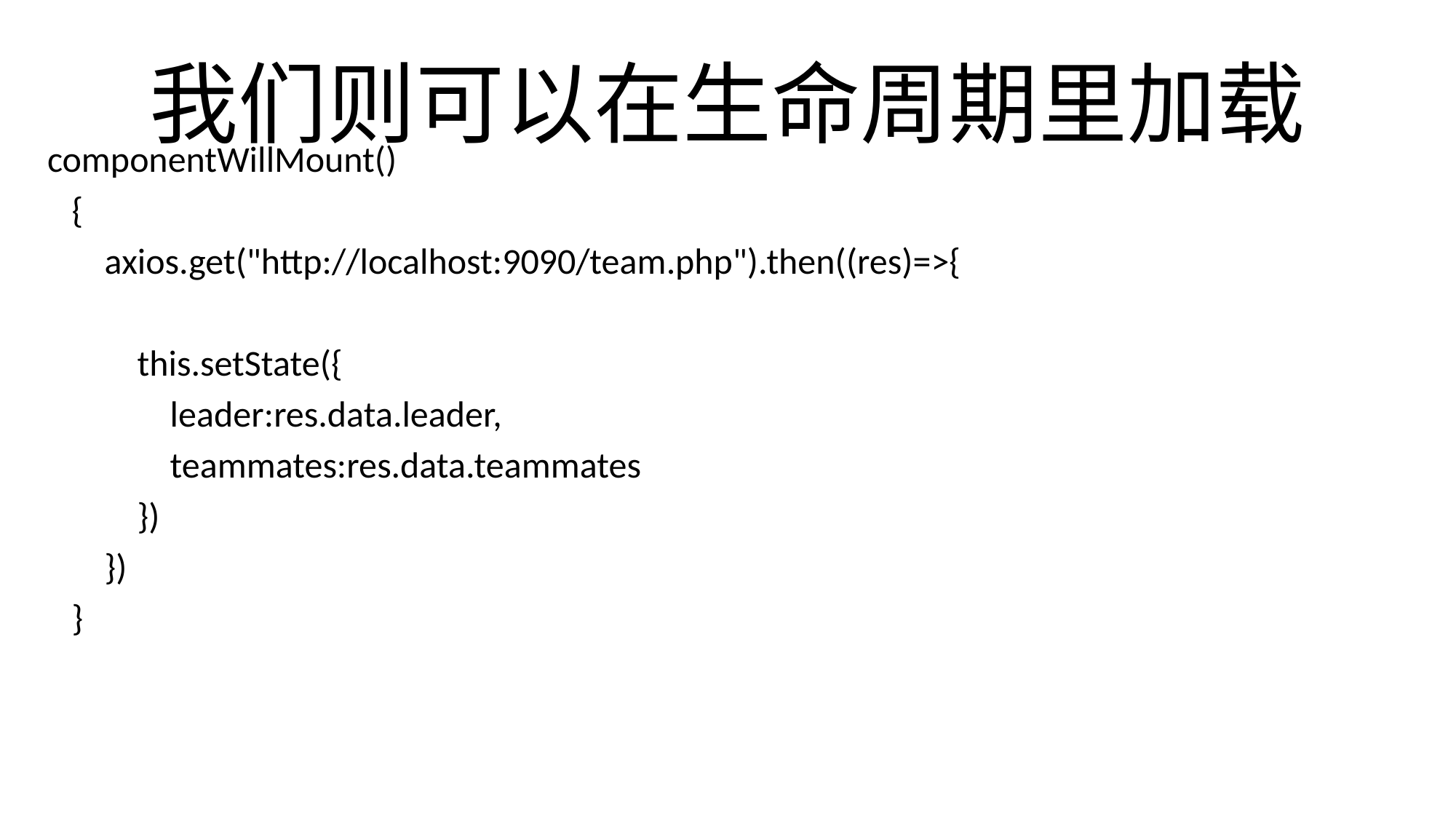

# 我们则可以在生命周期里加载
 componentWillMount()
    {
        axios.get("http://localhost:9090/team.php").then((res)=>{

            this.setState({
                leader:res.data.leader,
                teammates:res.data.teammates
            })
        })
    }